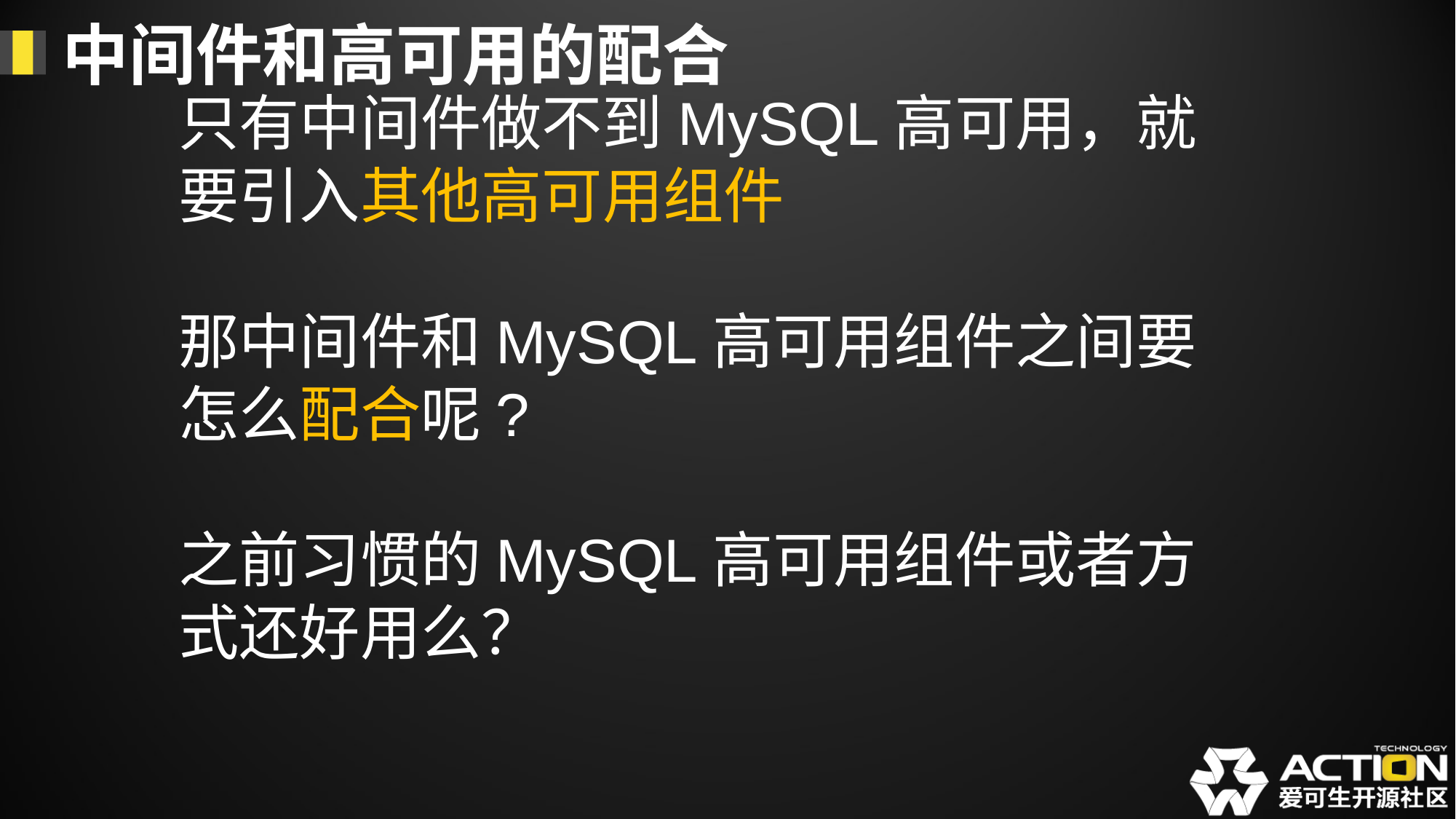

中间件和高可用的配合
只有中间件做不到MySQL高可用，就要引入其他高可用组件

那中间件和MySQL高可用组件之间要怎么配合呢?

之前习惯的MySQL高可用组件或者方式还好用么？